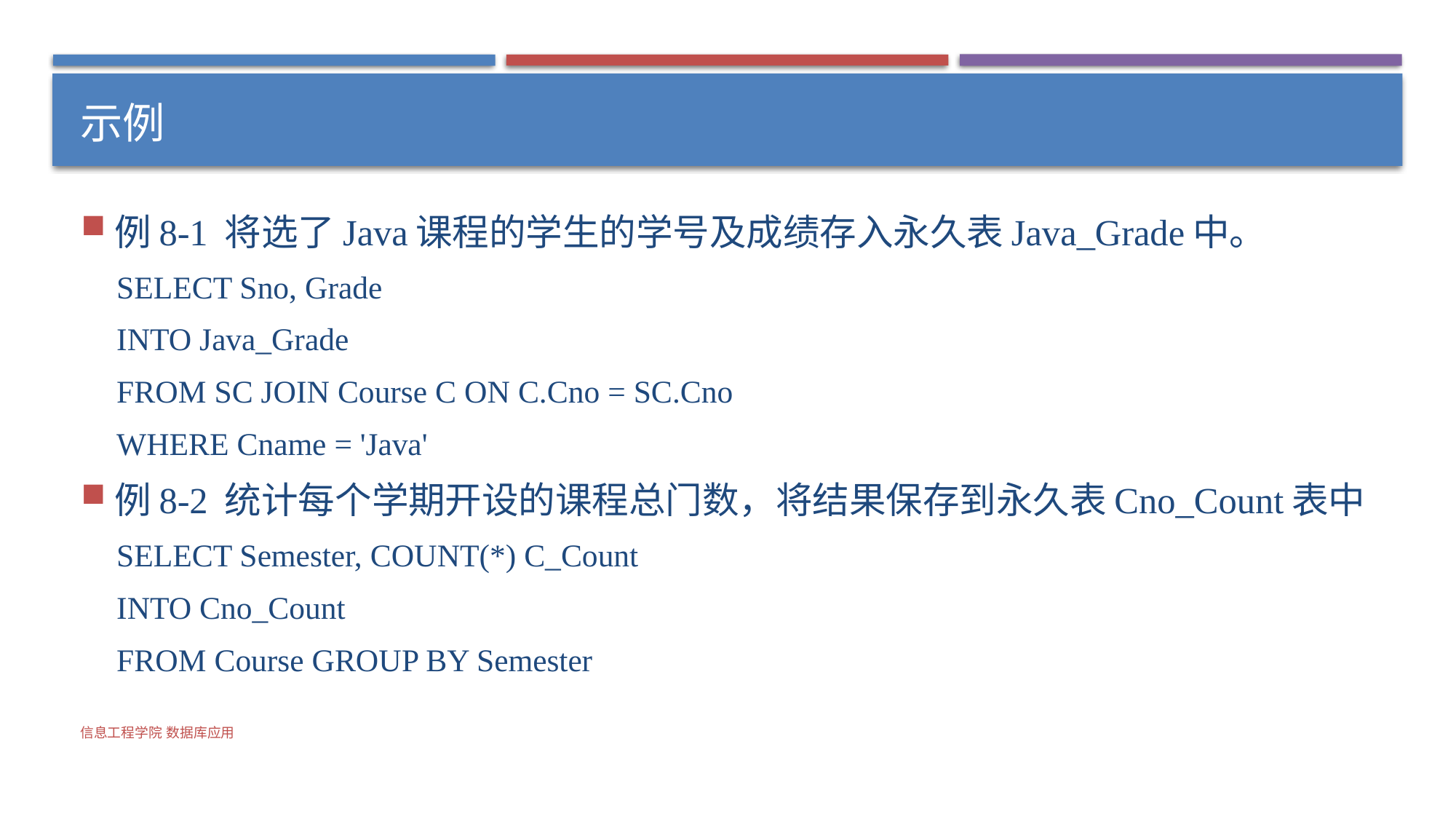

# 示例
例8-1 将选了Java课程的学生的学号及成绩存入永久表Java_Grade中。
SELECT Sno, Grade
INTO Java_Grade
FROM SC JOIN Course C ON C.Cno = SC.Cno
WHERE Cname = 'Java'
例8-2 统计每个学期开设的课程总门数，将结果保存到永久表Cno_Count表中
SELECT Semester, COUNT(*) C_Count
INTO Cno_Count
FROM Course GROUP BY Semester
信息工程学院 数据库应用
5